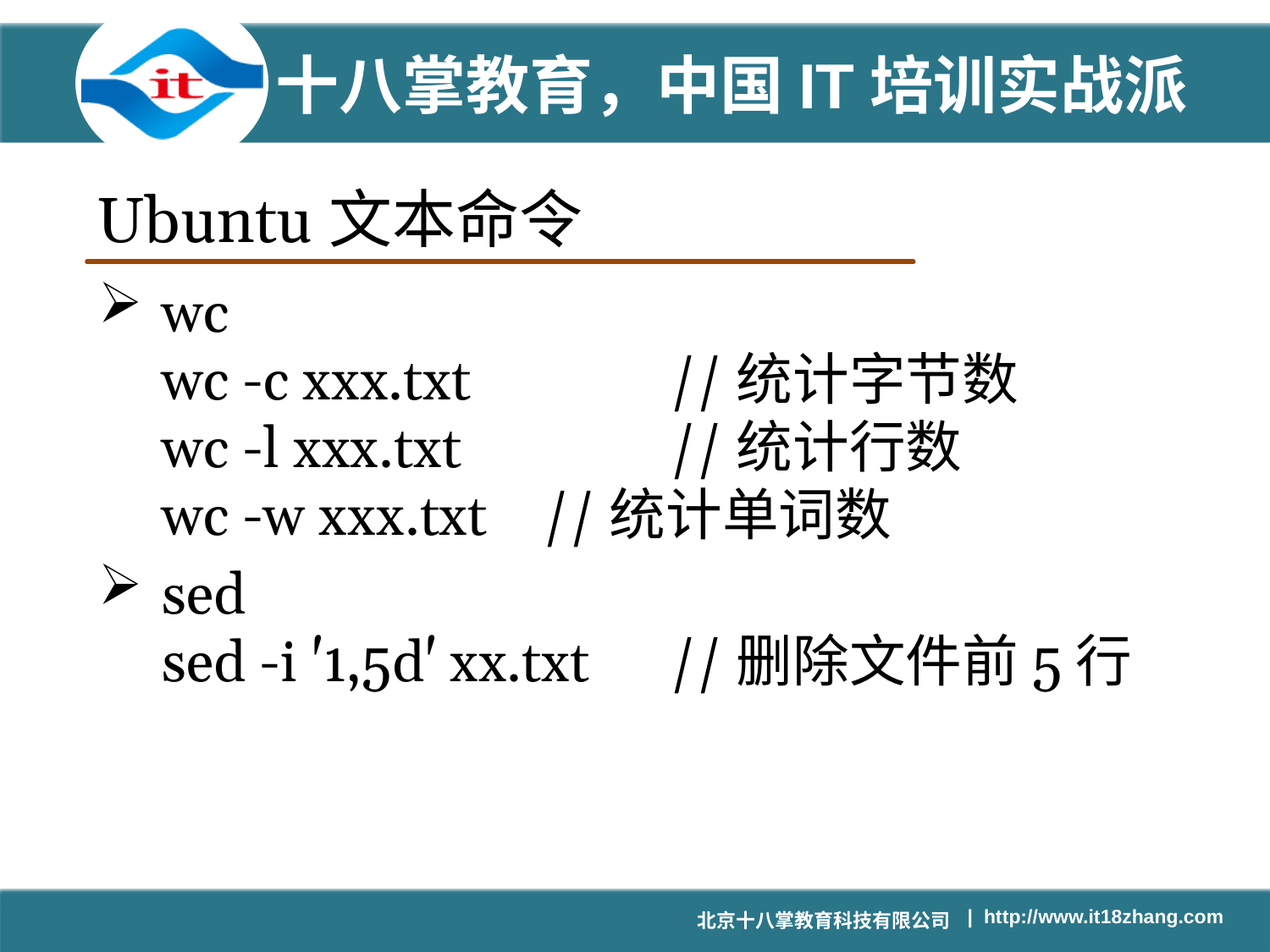

# Ubuntu文本命令
wc
wc -c xxx.txt		//统计字节数
wc -l xxx.txt		//统计行数
wc -w xxx.txt	//统计单词数
sed
sed -i '1,5d' xx.txt	//删除文件前5行